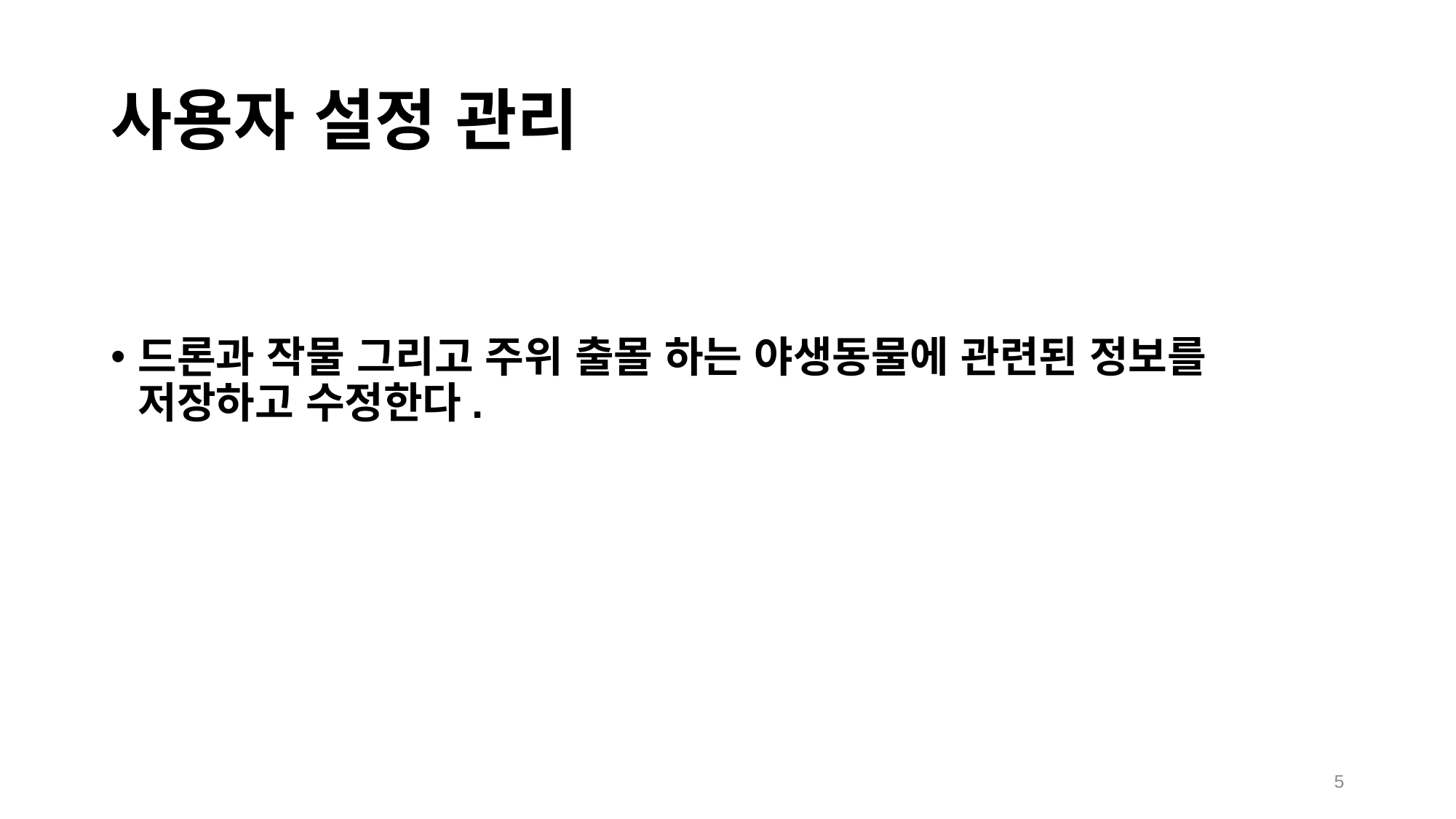

# 사용자 설정 관리
드론과 작물 그리고 주위 출몰 하는 야생동물에 관련된 정보를 저장하고 수정한다.
5